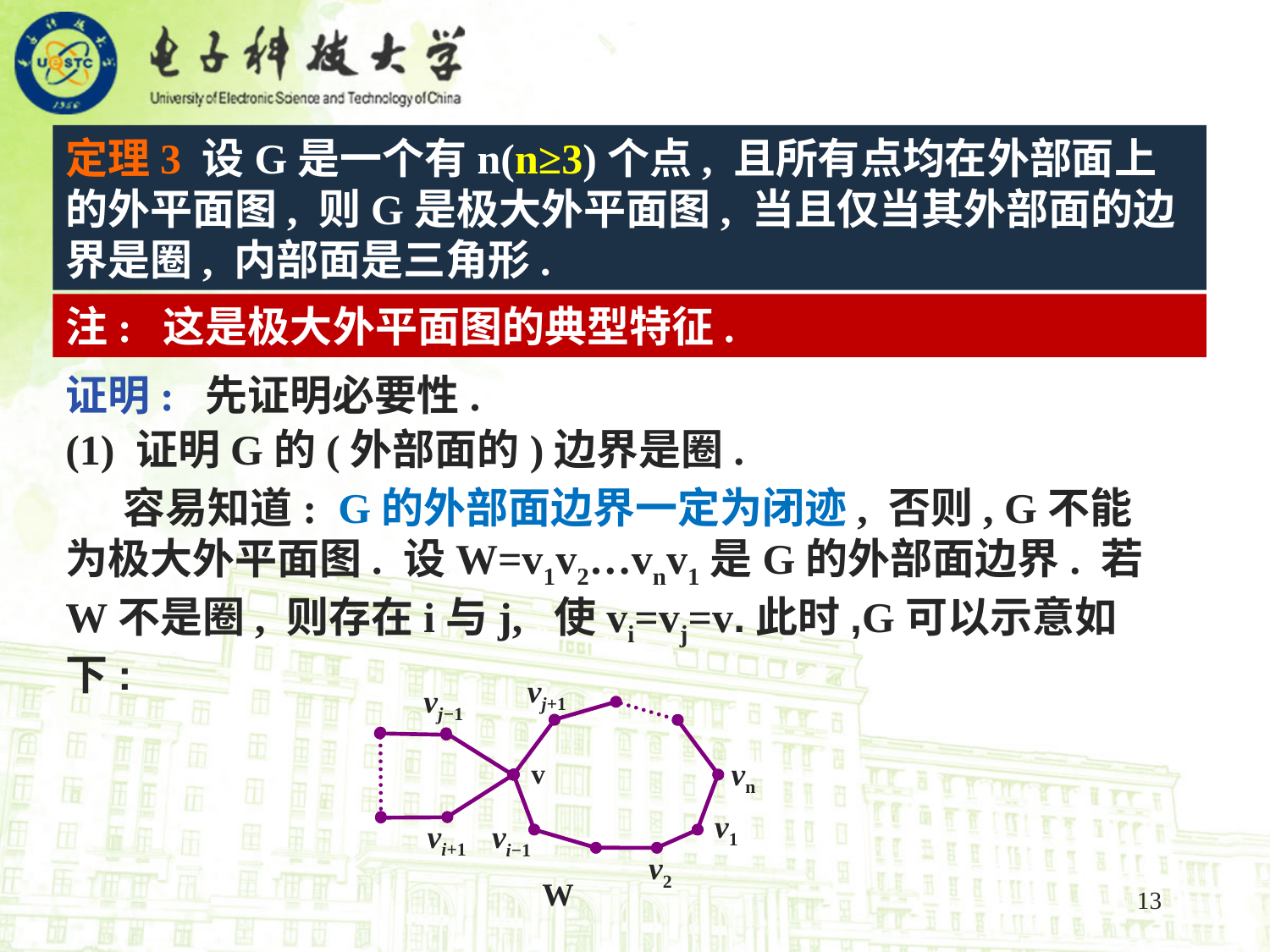

定理3 设G是一个有n(n≥3)个点, 且所有点均在外部面上的外平面图, 则G是极大外平面图, 当且仅当其外部面的边界是圈, 内部面是三角形.
注:  这是极大外平面图的典型特征.
证明:  先证明必要性.
(1) 证明G的(外部面的)边界是圈.
     容易知道:  G的外部面边界一定为闭迹, 否则, G不能为极大外平面图. 设W=v1v2…vnv1是G的外部面边界. 若W不是圈, 则存在i与j,  使vi=vj=v.此时,G可以示意如下:
vj+1
vj−1

vn
v1
vi+1
 vi−1
v2
W

v
13